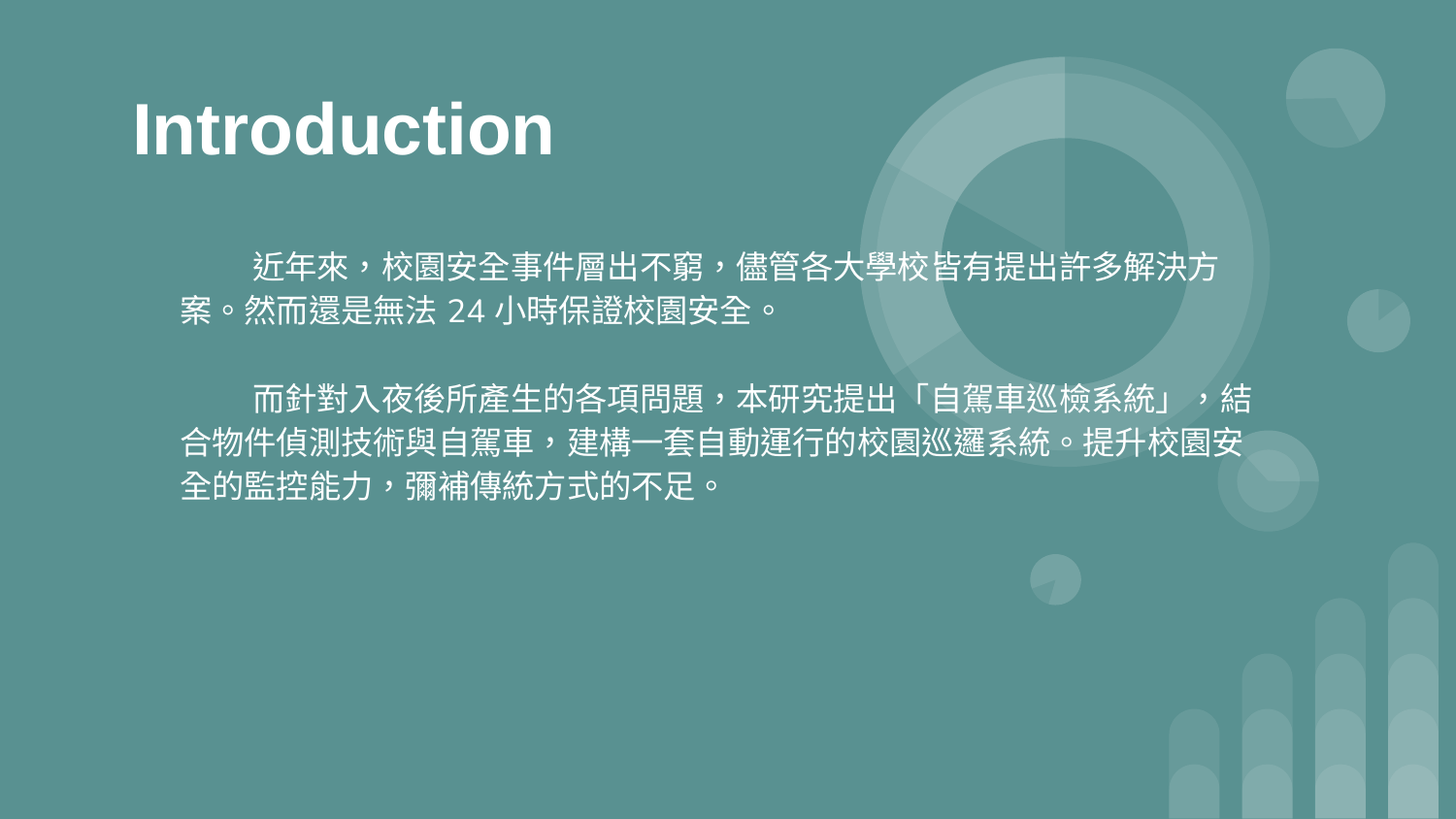

# Introduction
近年來，校園安全事件層出不窮，儘管各大學校皆有提出許多解決方案。然而還是無法24小時保證校園安全。

而針對入夜後所產生的各項問題，本研究提出「自駕車巡檢系統」，結合物件偵測技術與自駕車，建構一套自動運行的校園巡邏系統。提升校園安全的監控能力，彌補傳統方式的不足。